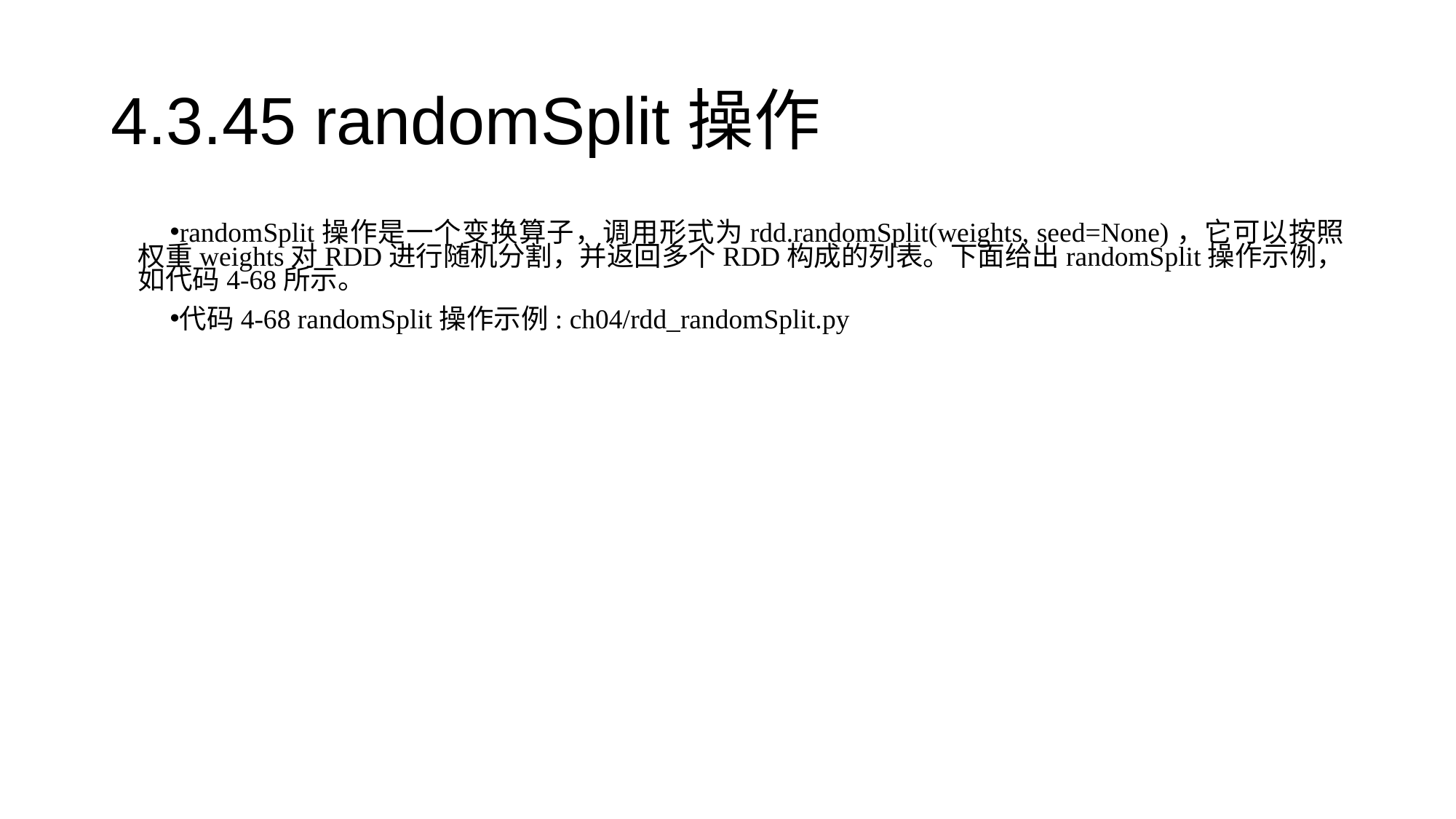

# 4.3.45 randomSplit操作
randomSplit操作是一个变换算子，调用形式为rdd.randomSplit(weights, seed=None)，它可以按照权重weights对RDD进行随机分割，并返回多个RDD构成的列表。下面给出randomSplit操作示例，如代码4-68所示。
代码4-68 randomSplit操作示例: ch04/rdd_randomSplit.py